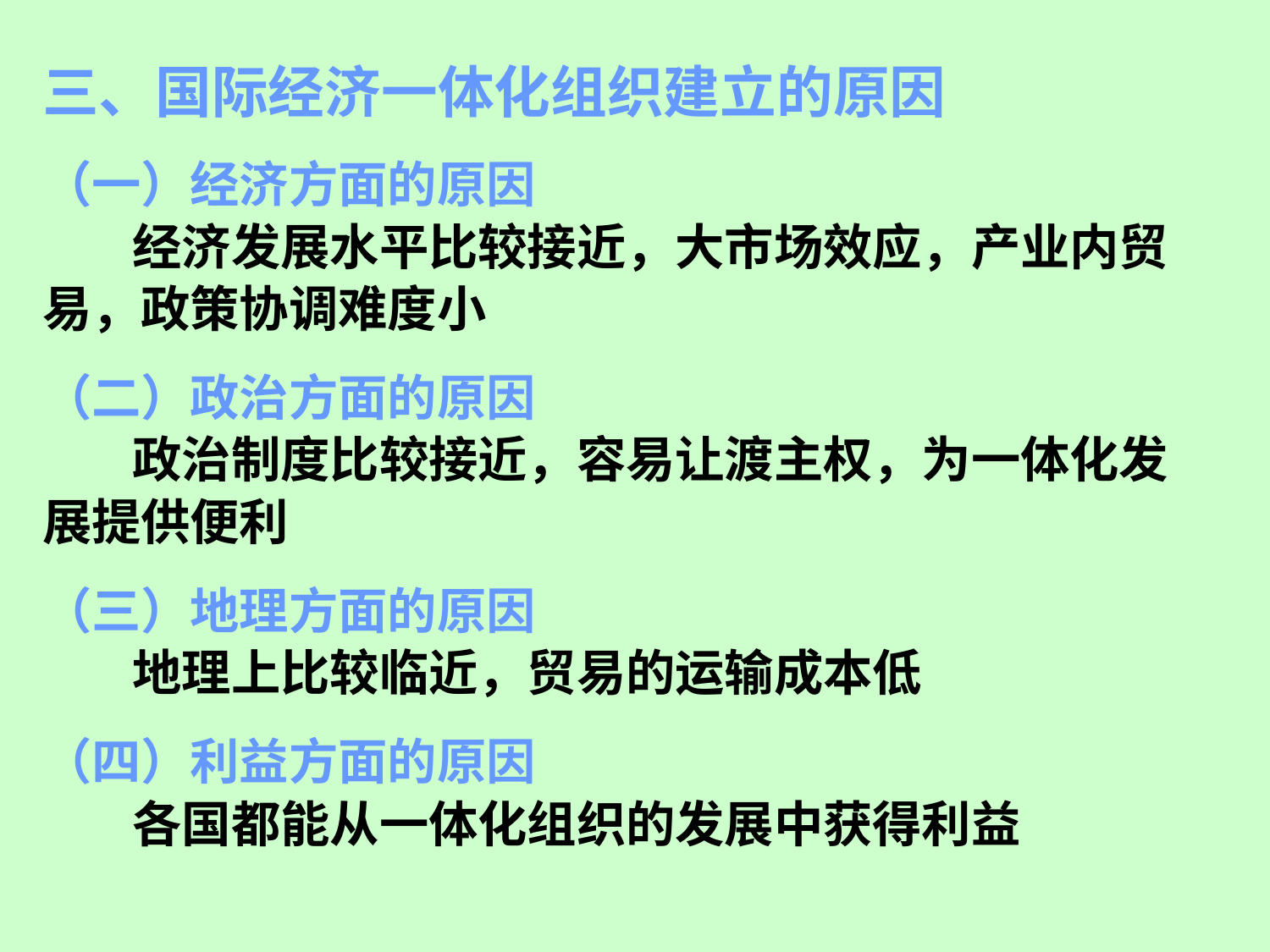

三、国际经济一体化组织建立的原因

（一）经济方面的原因
       经济发展水平比较接近，大市场效应，产业内贸易，政策协调难度小

（二）政治方面的原因
       政治制度比较接近，容易让渡主权，为一体化发展提供便利

（三）地理方面的原因
       地理上比较临近，贸易的运输成本低

（四）利益方面的原因
       各国都能从一体化组织的发展中获得利益
7